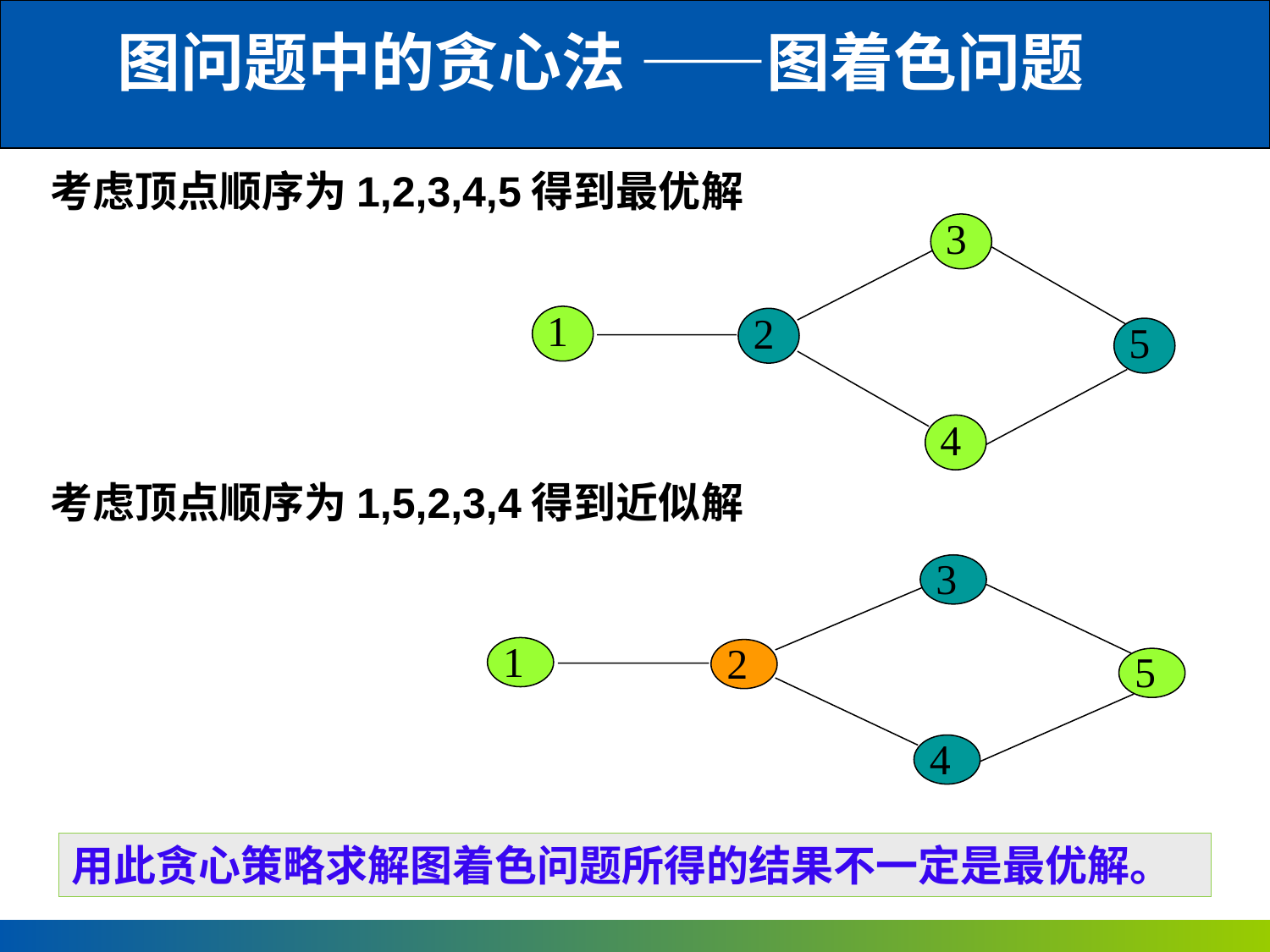

图问题中的贪心法 ——图着色问题
考虑顶点顺序为1,2,3,4,5得到最优解
3

1
2
5

4
考虑顶点顺序为1,5,2,3,4得到近似解
3

1
2
5

4
用此贪心策略求解图着色问题所得的结果不一定是最优解。